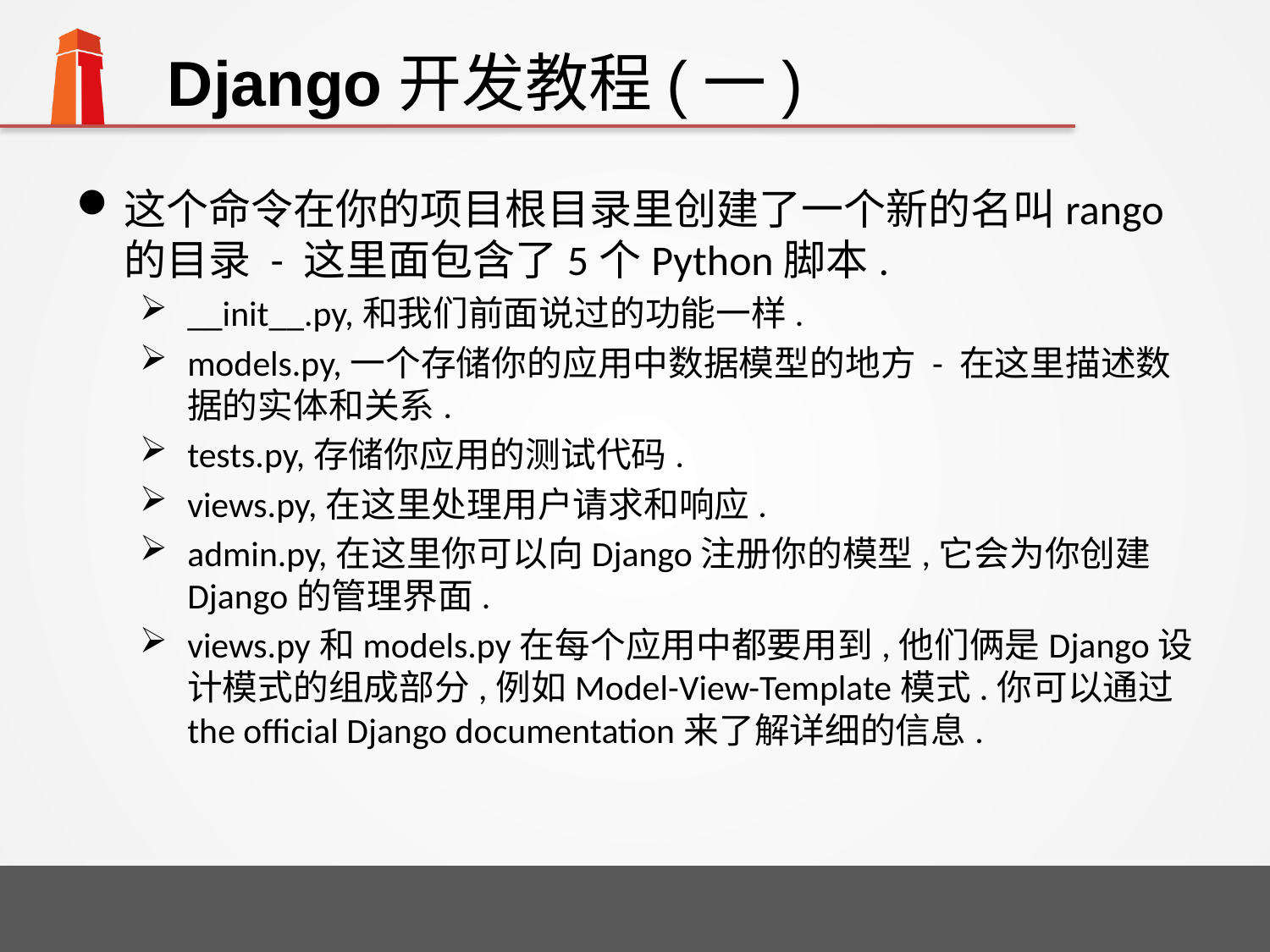

# Django开发教程(一)
这个命令在你的项目根目录里创建了一个新的名叫rango的目录 - 这里面包含了5个Python脚本.
__init__.py,和我们前面说过的功能一样.
models.py,一个存储你的应用中数据模型的地方 - 在这里描述数据的实体和关系.
tests.py,存储你应用的测试代码.
views.py,在这里处理用户请求和响应.
admin.py,在这里你可以向Django注册你的模型,它会为你创建Django的管理界面.
views.py和models.py在每个应用中都要用到,他们俩是Django设计模式的组成部分,例如Model-View-Template模式.你可以通过the official Django documentation来了解详细的信息.